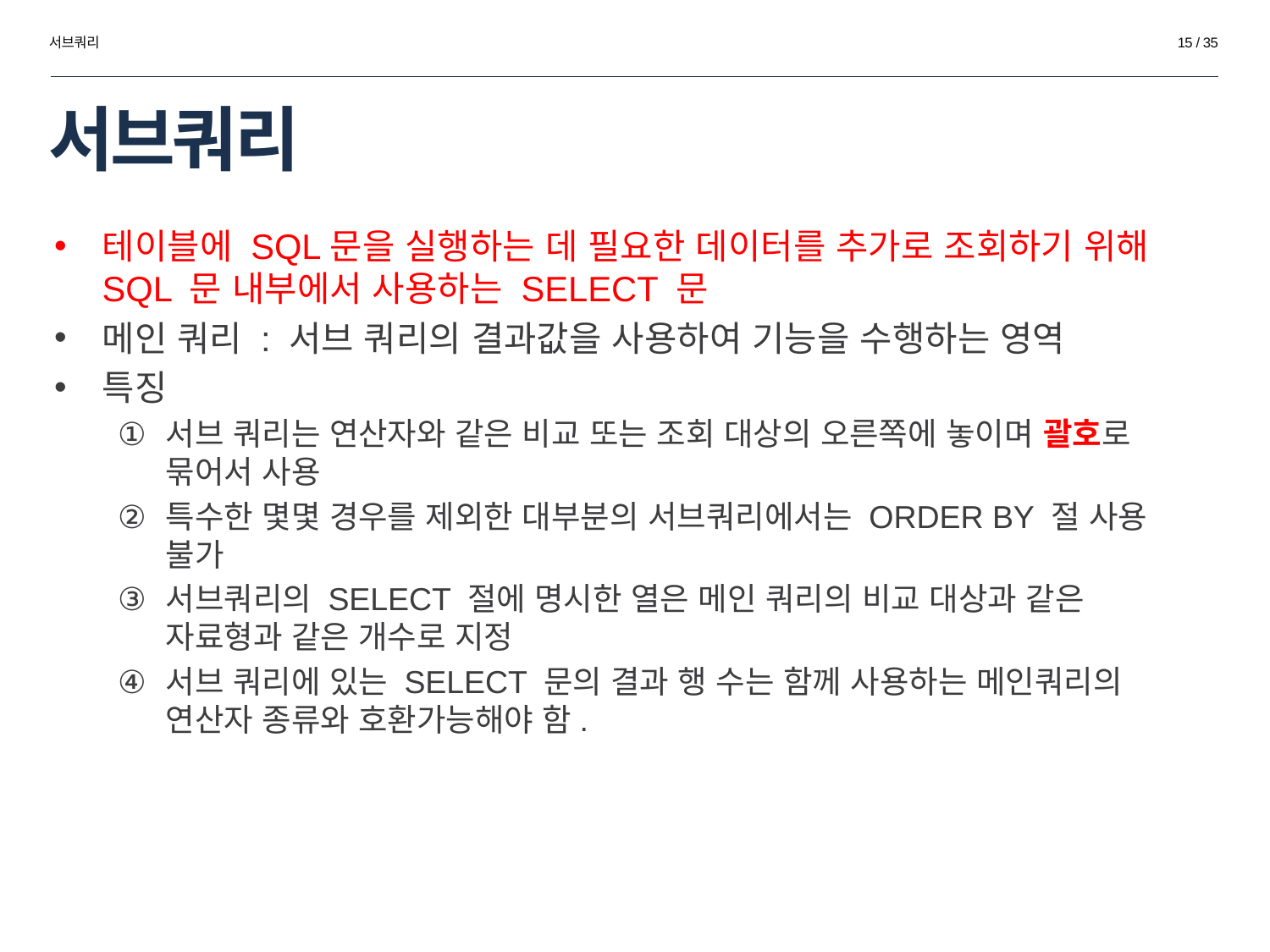

서브쿼리
15 / 35
# 서브쿼리
테이블에 SQL문을 실행하는 데 필요한 데이터를 추가로 조회하기 위해 SQL 문 내부에서 사용하는 SELECT 문
메인 쿼리 : 서브 쿼리의 결과값을 사용하여 기능을 수행하는 영역
특징
서브 쿼리는 연산자와 같은 비교 또는 조회 대상의 오른쪽에 놓이며 괄호로 묶어서 사용
특수한 몇몇 경우를 제외한 대부분의 서브쿼리에서는 ORDER BY 절 사용 불가
서브쿼리의 SELECT 절에 명시한 열은 메인 쿼리의 비교 대상과 같은 자료형과 같은 개수로 지정
서브 쿼리에 있는 SELECT 문의 결과 행 수는 함께 사용하는 메인쿼리의 연산자 종류와 호환가능해야 함.